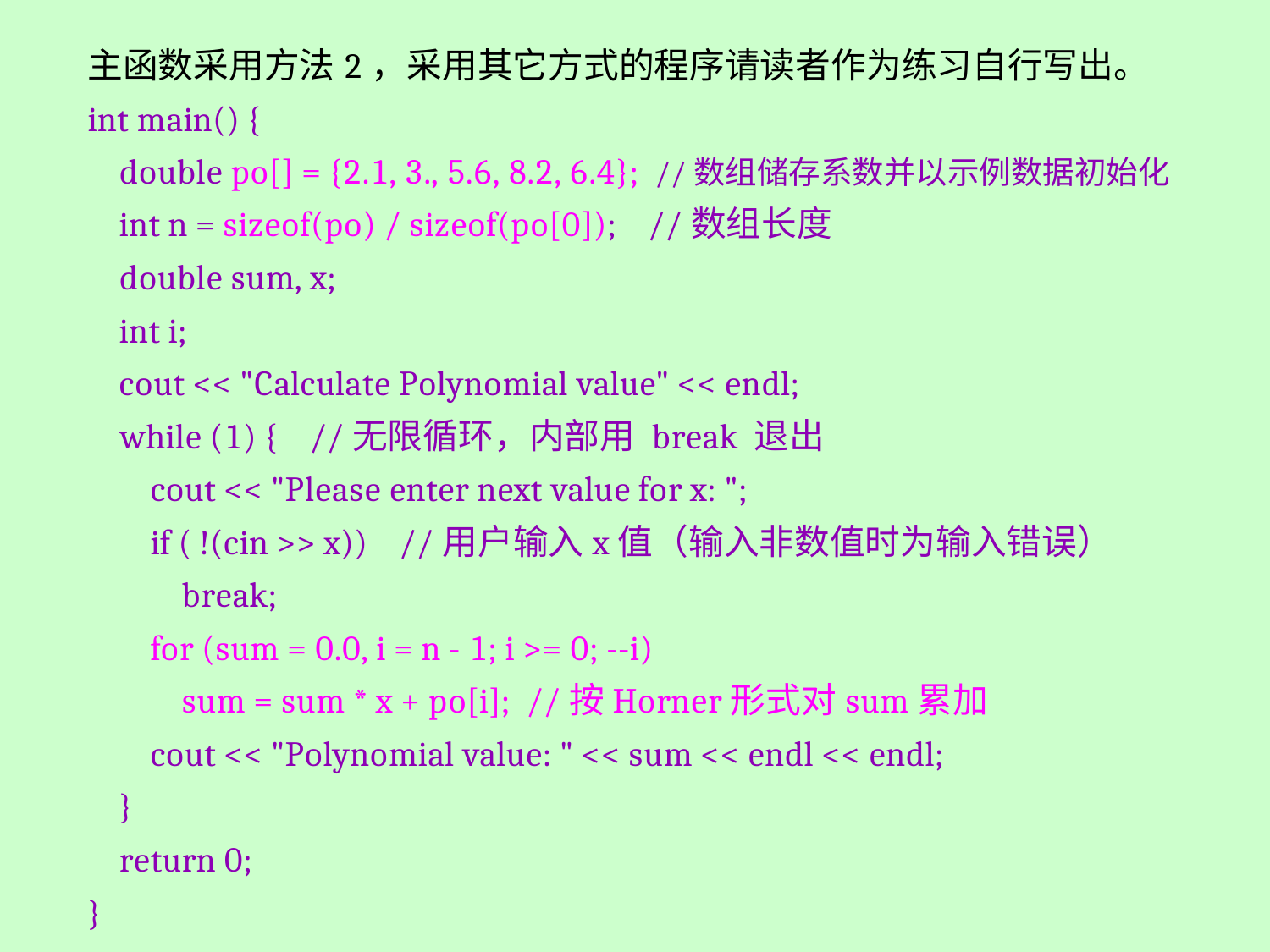

主函数采用方法2，采用其它方式的程序请读者作为练习自行写出。
int main() {
    double po[] = {2.1, 3., 5.6, 8.2, 6.4};  //数组储存系数并以示例数据初始化
    int n = sizeof(po) / sizeof(po[0]);    //数组长度
    double sum, x;
    int i;
    cout << "Calculate Polynomial value" << endl;
    while (1) {    //无限循环，内部用 break 退出
        cout << "Please enter next value for x: ";
        if ( !(cin >> x))    //用户输入x值（输入非数值时为输入错误）
            break;
        for (sum = 0.0, i = n - 1; i >= 0; --i)
            sum = sum * x + po[i];  //按Horner形式对sum累加
        cout << "Polynomial value: " << sum << endl << endl;
    }
    return 0;
}